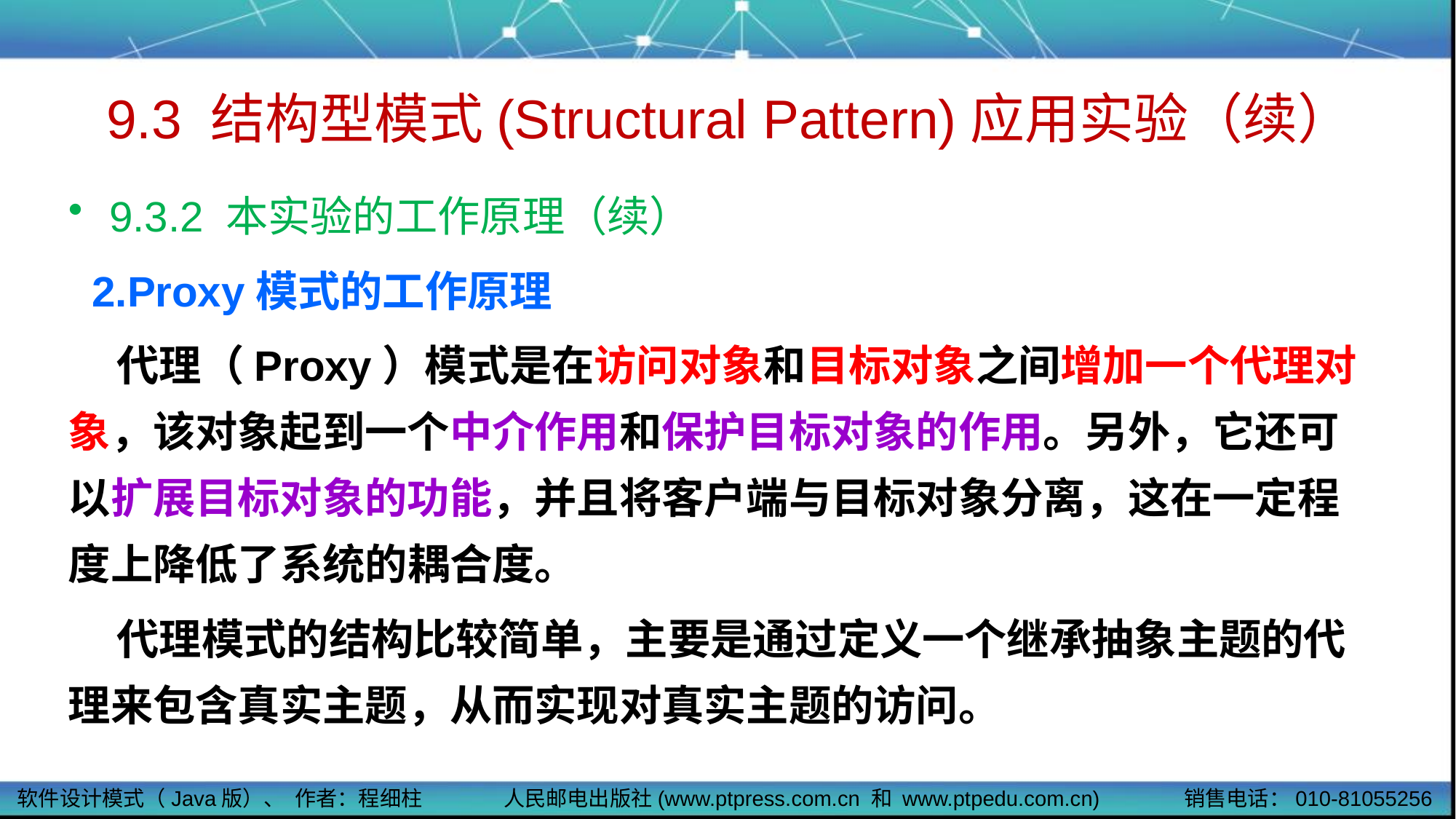

# 9.3 结构型模式(Structural Pattern)应用实验（续）
9.3.2 本实验的工作原理（续）
  2.Proxy模式的工作原理
    代理（Proxy）模式是在访问对象和目标对象之间增加一个代理对象，该对象起到一个中介作用和保护目标对象的作用。另外，它还可以扩展目标对象的功能，并且将客户端与目标对象分离，这在一定程度上降低了系统的耦合度。
    代理模式的结构比较简单，主要是通过定义一个继承抽象主题的代理来包含真实主题，从而实现对真实主题的访问。
软件设计模式（Java版）、  作者：程细柱
人民邮电出版社(www.ptpress.com.cn 和 www.ptpedu.com.cn)
销售电话：010-81055256